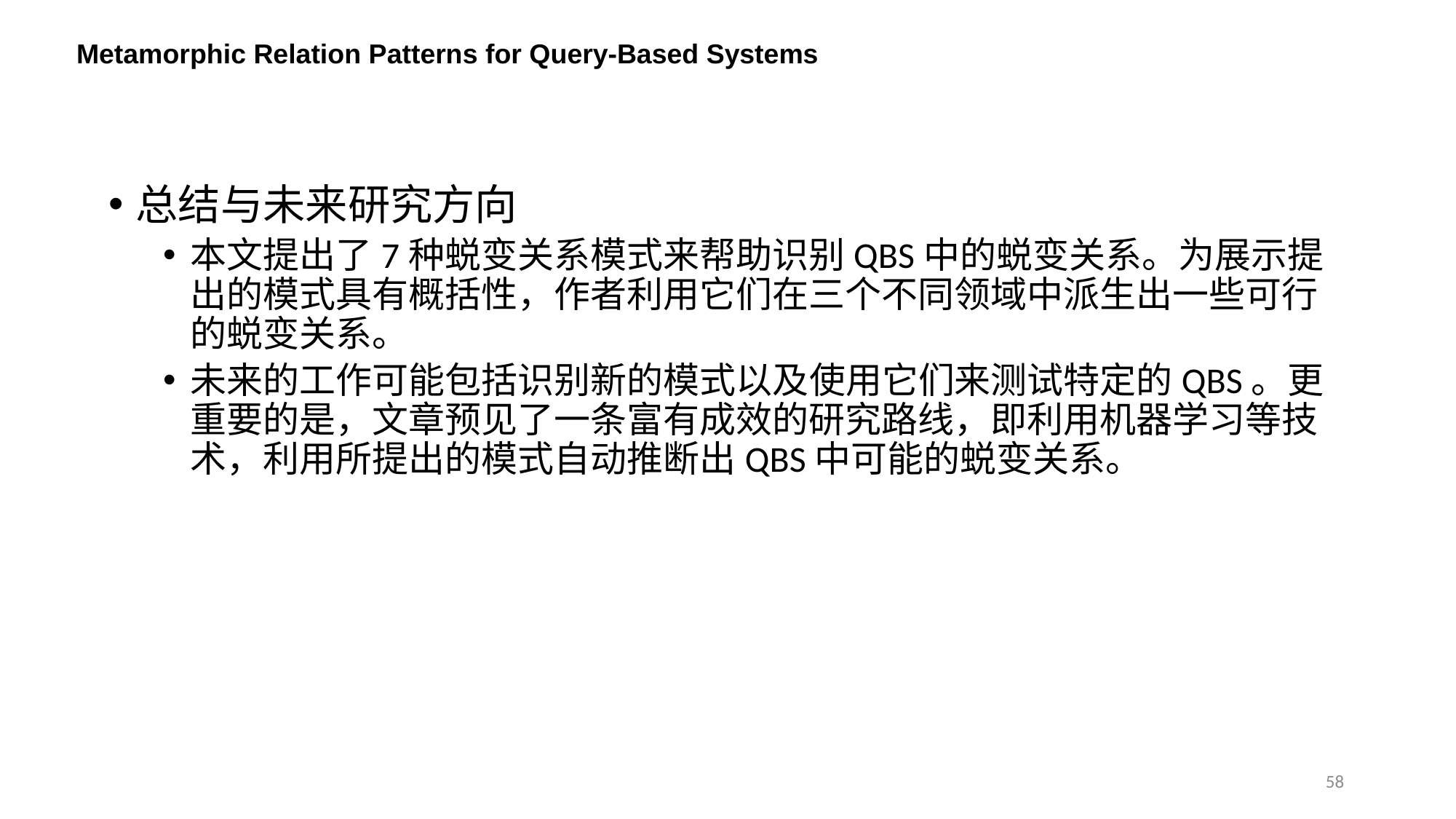

Metamorphic Relation Patterns for Query-Based Systems
总结与未来研究方向
本文提出了7种蜕变关系模式来帮助识别QBS中的蜕变关系。为展示提出的模式具有概括性，作者利用它们在三个不同领域中派生出一些可行的蜕变关系。
未来的工作可能包括识别新的模式以及使用它们来测试特定的QBS。更重要的是，文章预见了一条富有成效的研究路线，即利用机器学习等技术，利用所提出的模式自动推断出QBS中可能的蜕变关系。

58